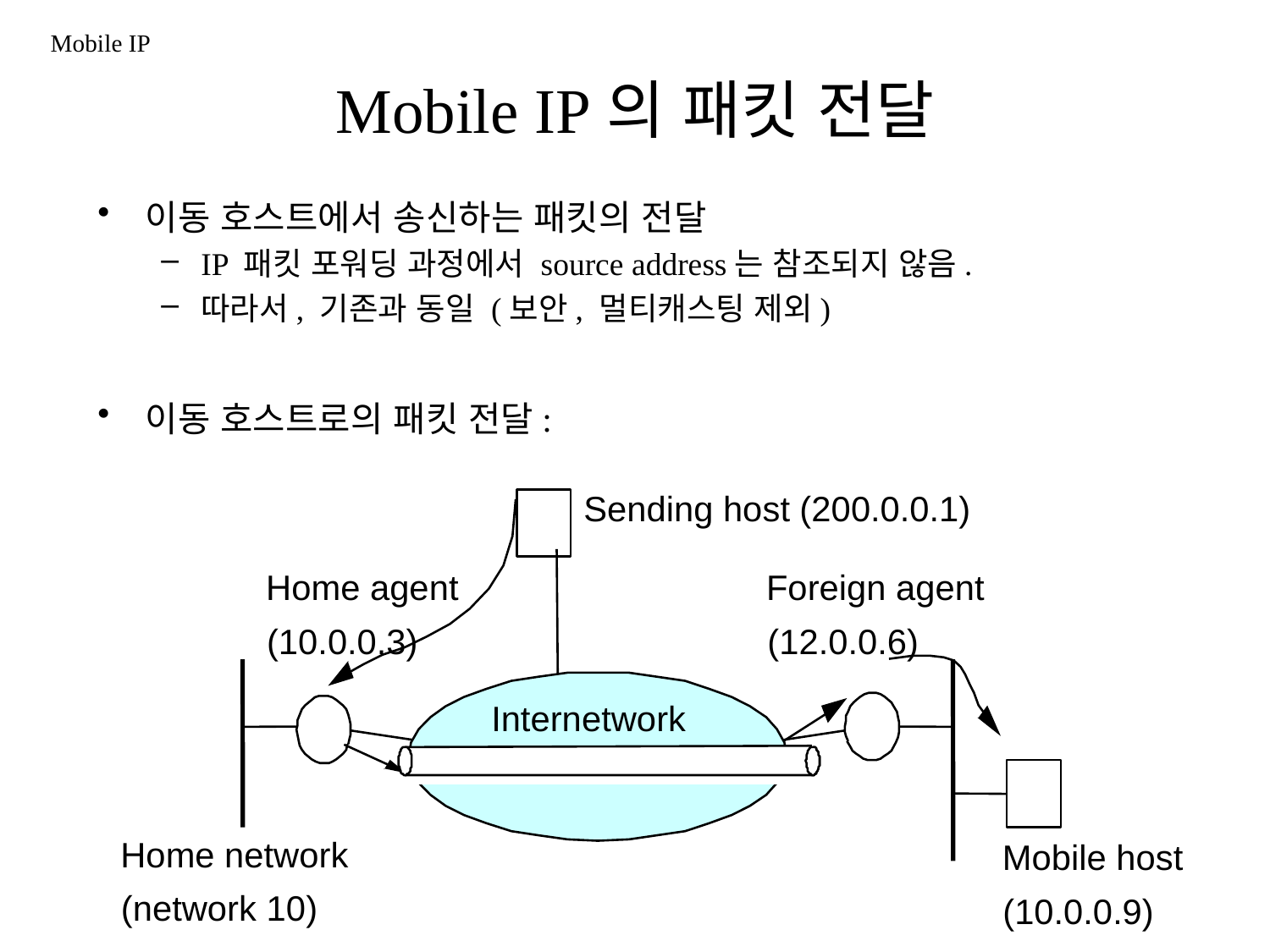

Mobile IP
# Mobile IP의 패킷 전달
이동 호스트에서 송신하는 패킷의 전달
IP 패킷 포워딩 과정에서 source address는 참조되지 않음.
따라서, 기존과 동일 (보안, 멀티캐스팅 제외)

이동 호스트로의 패킷 전달:

Sending host (200.0.0.1)

Home agent
Foreign agent
(10.0.0.3)
(12.0.0.6)

Internetwork

Home network
Mobile host
(network 10)
(10.0.0.9)